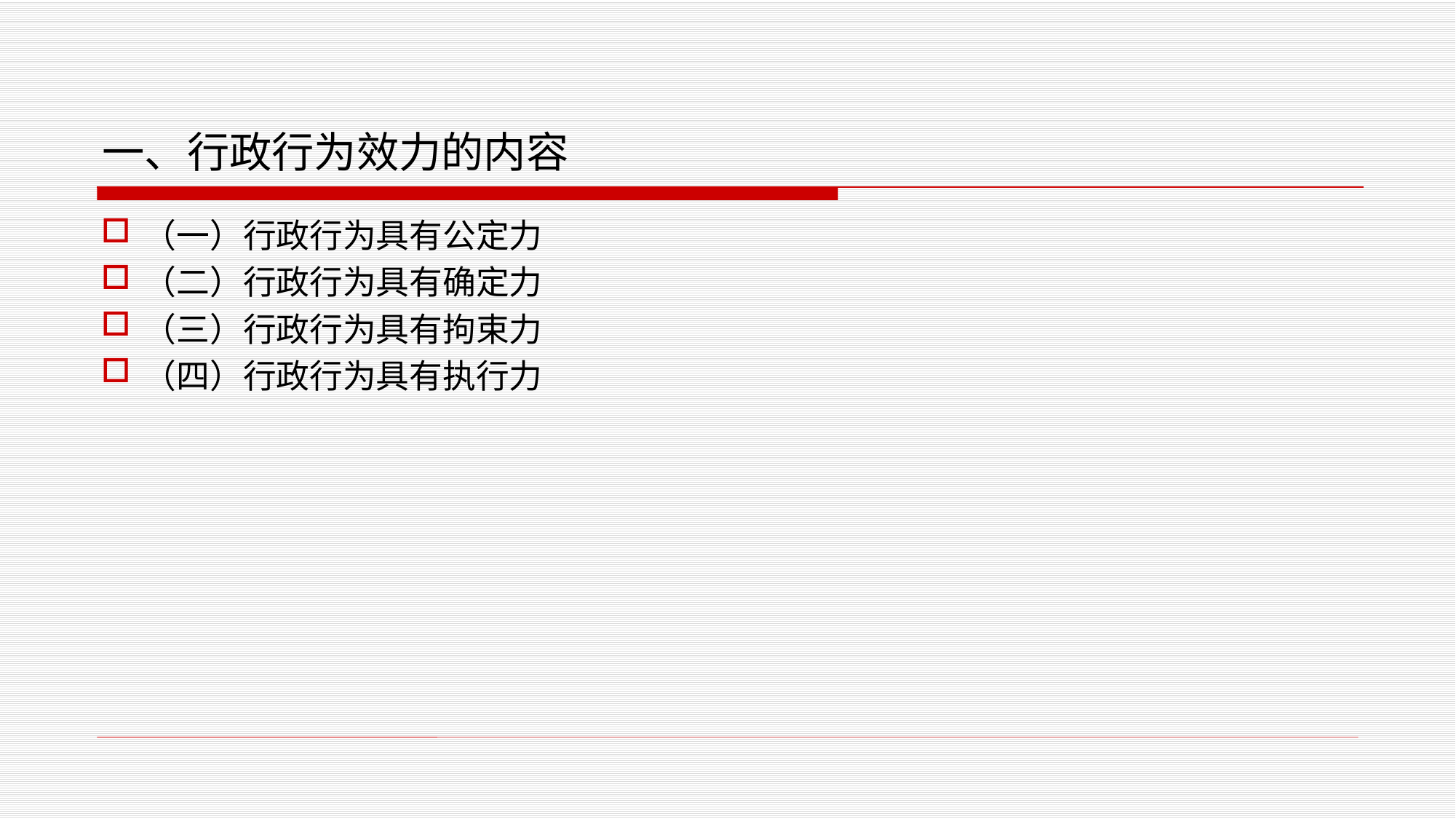

# 一、行政行为效力的内容
（一）行政行为具有公定力
（二）行政行为具有确定力
（三）行政行为具有拘束力
（四）行政行为具有执行力